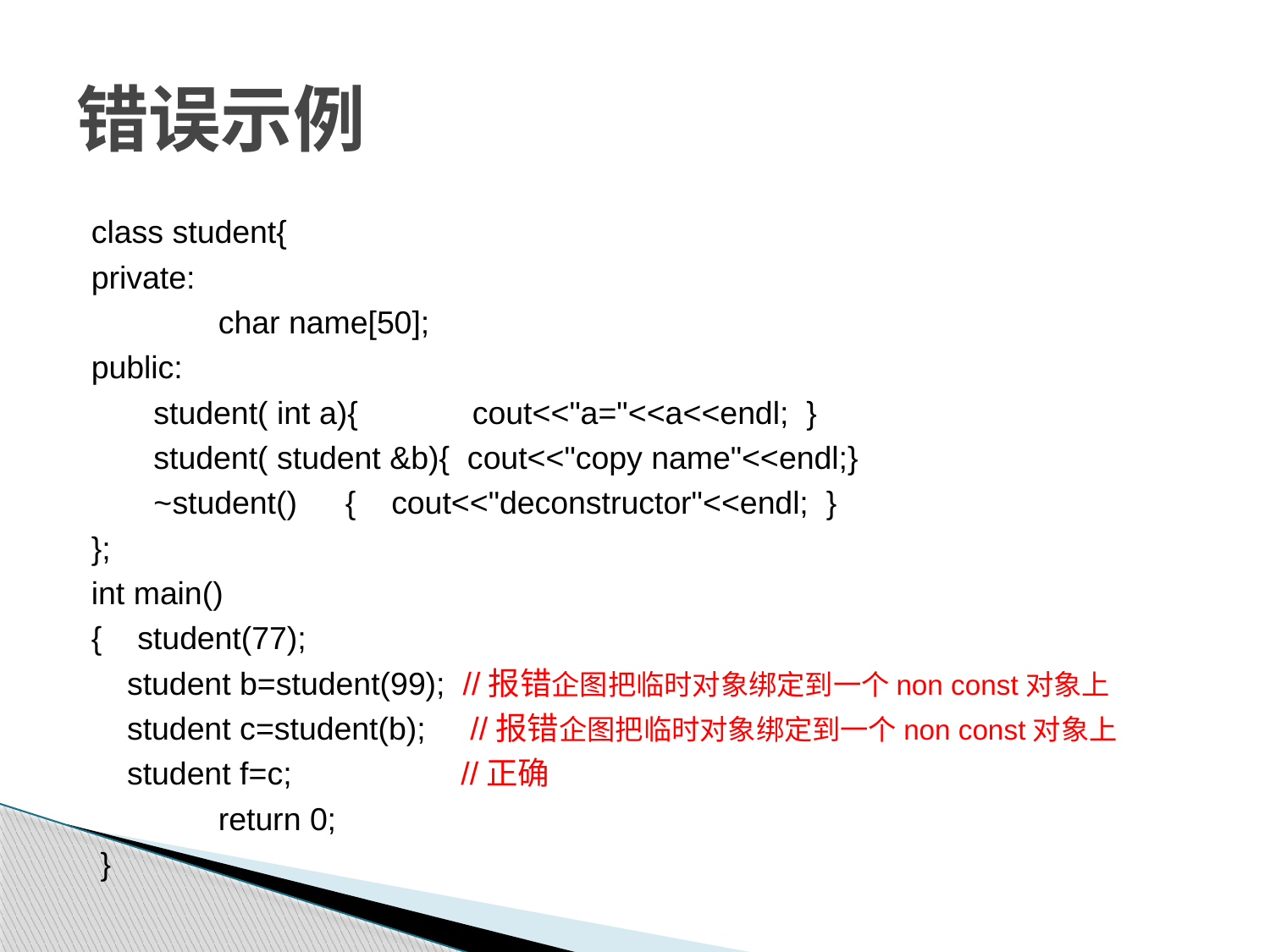

# 错误示例
class student{
private:
	char name[50];
public:
       student( int a){    	cout<<"a="<<a<<endl;  }
       student( student &b){  cout<<"copy name"<<endl;}
       ~student() 	{    cout<<"deconstructor"<<endl;  }
};
int main()
{    student(77);
    student b=student(99);  //报错企图把临时对象绑定到一个non const对象上
    student c=student(b);     //报错企图把临时对象绑定到一个non const对象上
    student f=c;                   //正确
	return 0;
 }